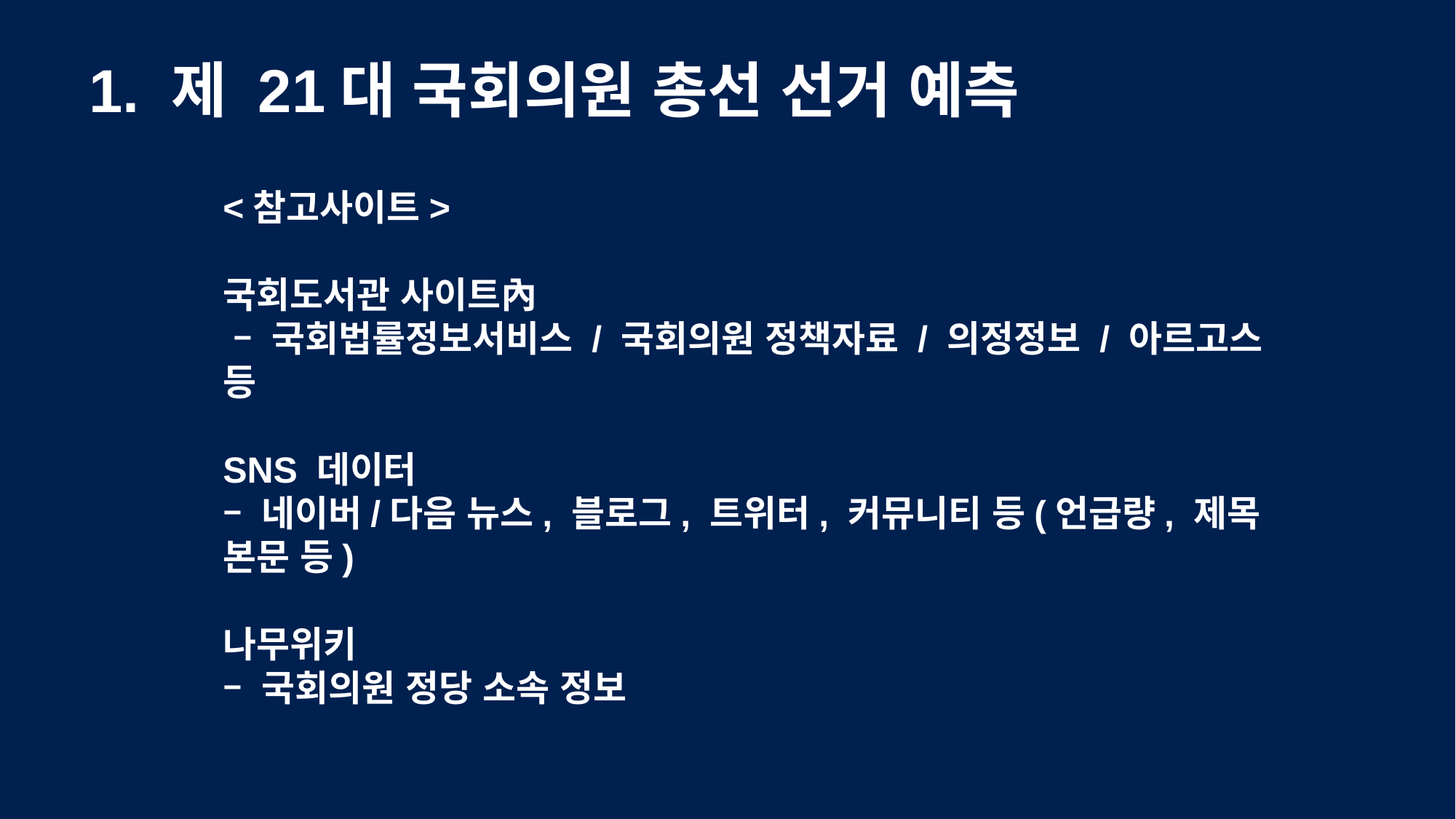

1. 제 21대 국회의원 총선 선거 예측
<참고사이트>

국회도서관 사이트內
 – 국회법률정보서비스 / 국회의원 정책자료 / 의정정보 / 아르고스 등

SNS 데이터
– 네이버/다음 뉴스, 블로그, 트위터, 커뮤니티 등(언급량, 제목 본문 등)

나무위키
– 국회의원 정당 소속 정보